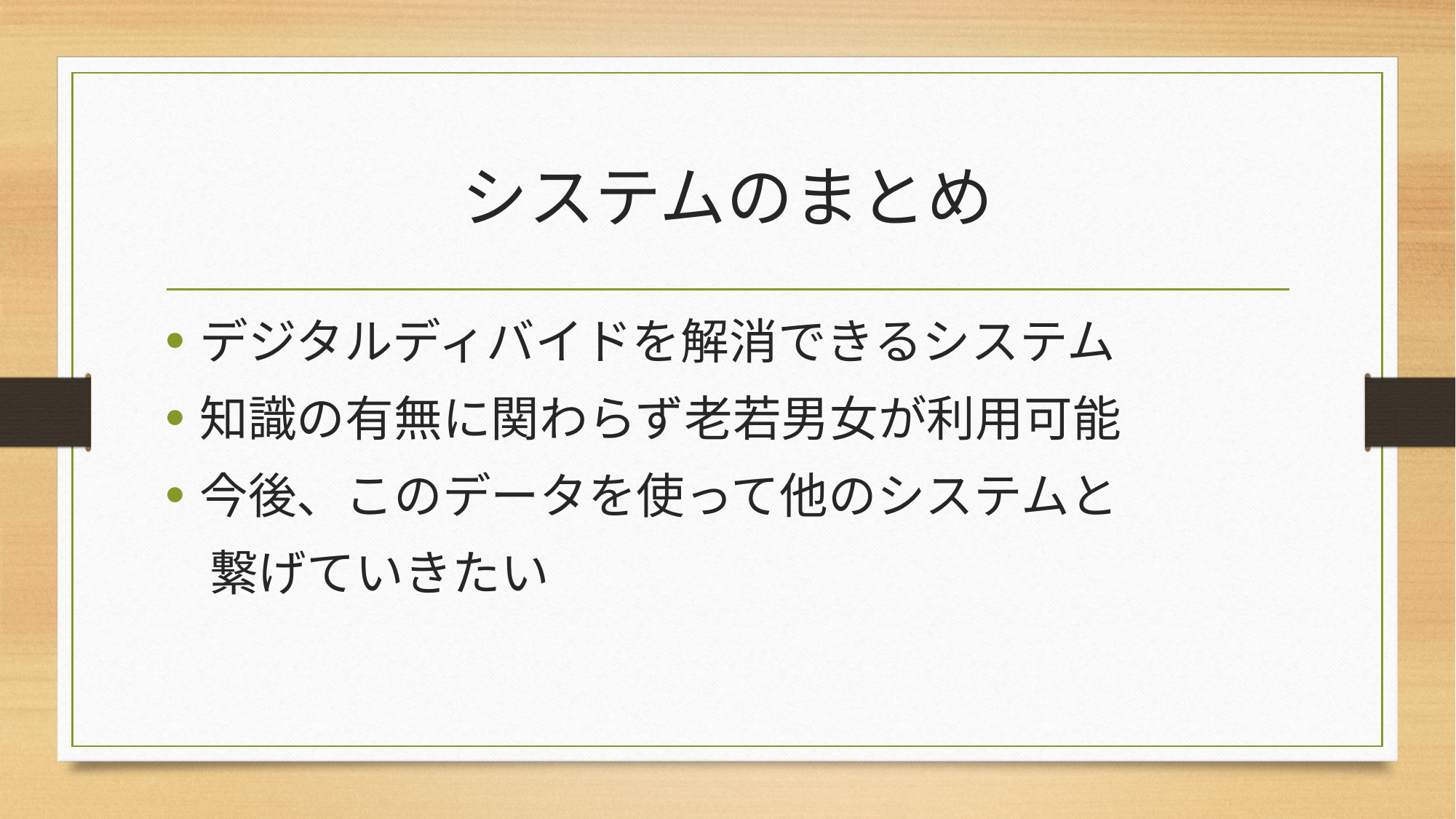

# システムのまとめ
デジタルディバイドを解消できるシステム
知識の有無に関わらず老若男女が利用可能
今後、このデータを使って他のシステムと
   繋げていきたい